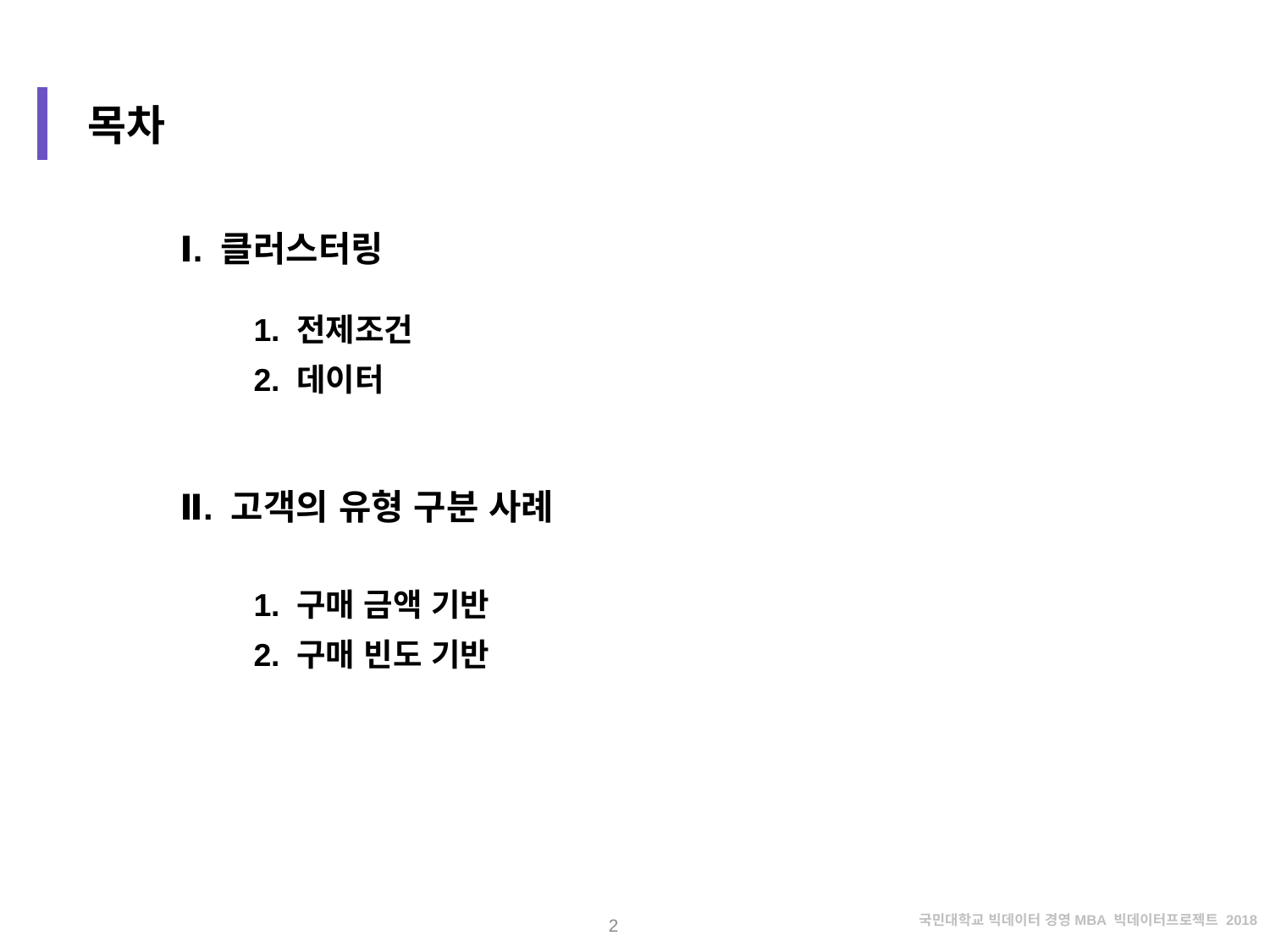

목차
Ⅰ. 클러스터링
1. 전제조건
2. 데이터
Ⅱ. 고객의 유형 구분 사례
1. 구매 금액 기반
2. 구매 빈도 기반
2